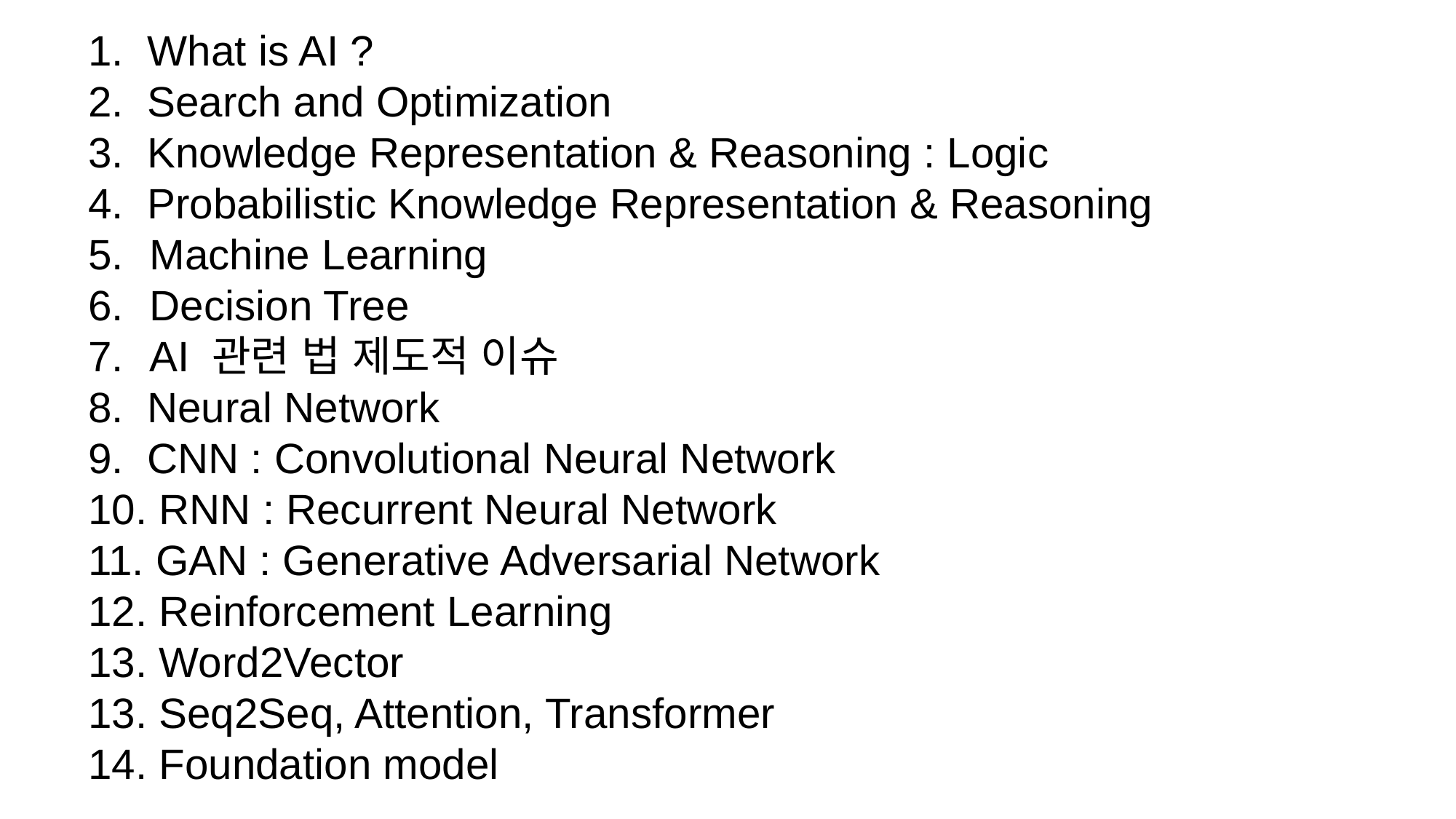

1.  What is AI ?
2.  Search and Optimization
3.  Knowledge Representation & Reasoning : Logic
4.  Probabilistic Knowledge Representation & Reasoning
Machine Learning
Decision Tree
AI 관련 법 제도적 이슈
8.  Neural Network
9.  CNN : Convolutional Neural Network
10. RNN : Recurrent Neural Network
11. GAN : Generative Adversarial Network
12. Reinforcement Learning
13. Word2Vector
13. Seq2Seq, Attention, Transformer
14. Foundation model